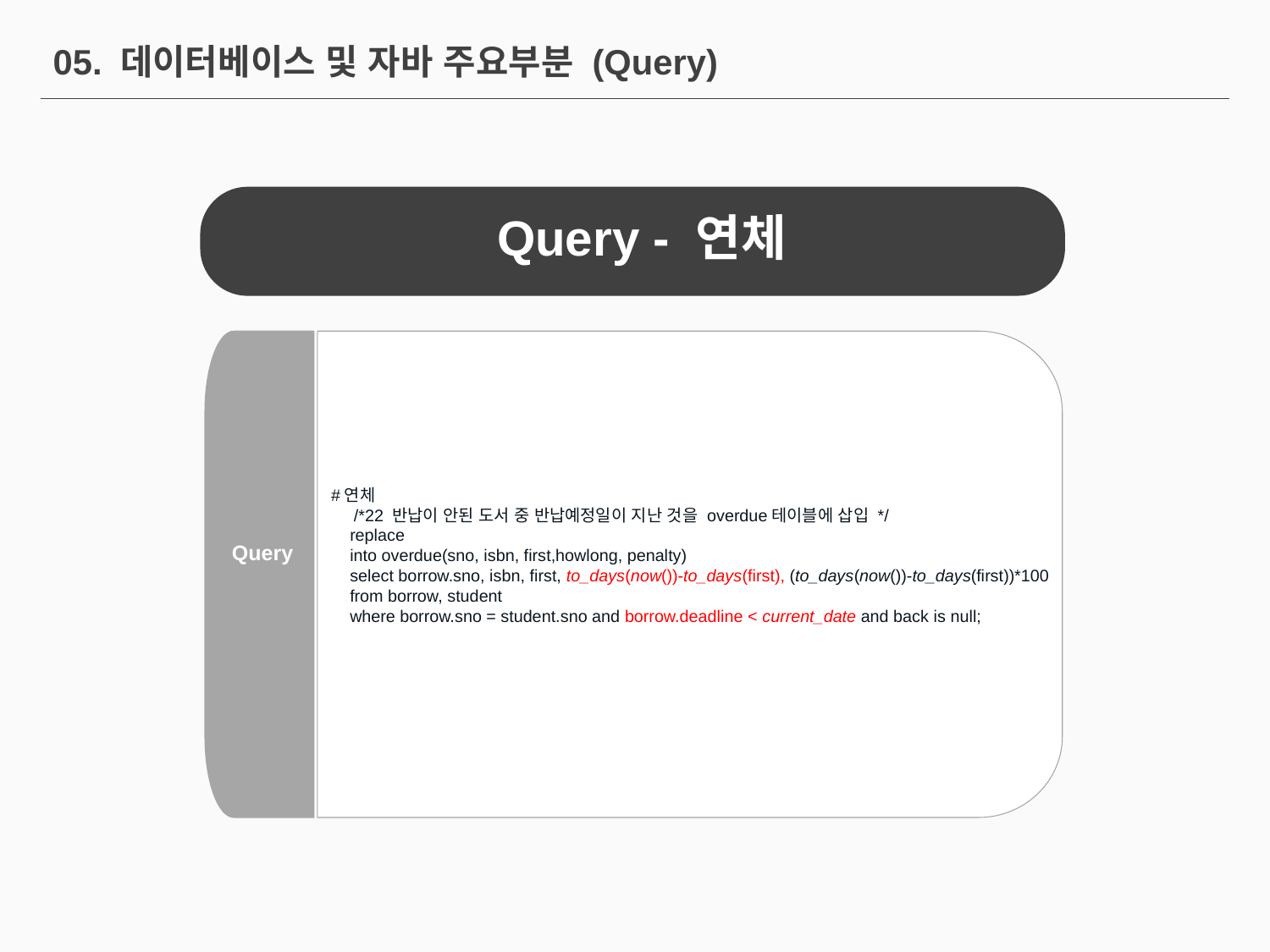

05. 데이터베이스 및 자바 주요부분 (Query)

Query - 연체

#연체
    /*22 반납이 안된 도서 중 반납예정일이 지난 것을 overdue테이블에 삽입 */
    replace
    into overdue(sno, isbn, first,howlong, penalty)
    select borrow.sno, isbn, first, to_days(now())-to_days(first), (to_days(now())-to_days(first))*100
    from borrow, student
    where borrow.sno = student.sno and borrow.deadline < current_date and back is null;
Query